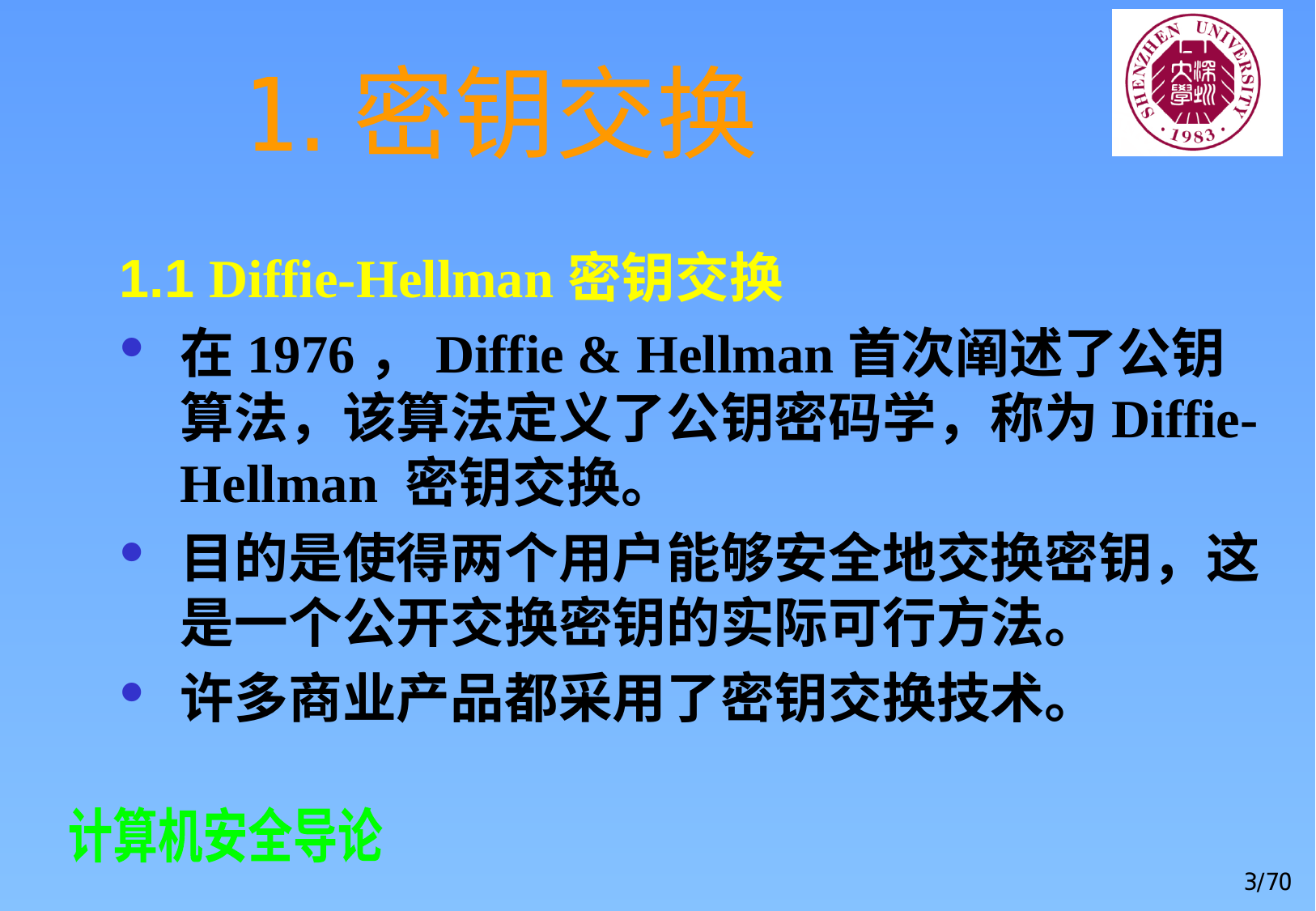

# 1.密钥交换
1.1 Diffie-Hellman密钥交换
在1976，Diffie & Hellman首次阐述了公钥算法，该算法定义了公钥密码学，称为Diffie-Hellman 密钥交换。
目的是使得两个用户能够安全地交换密钥，这是一个公开交换密钥的实际可行方法。
许多商业产品都采用了密钥交换技术。
3/70